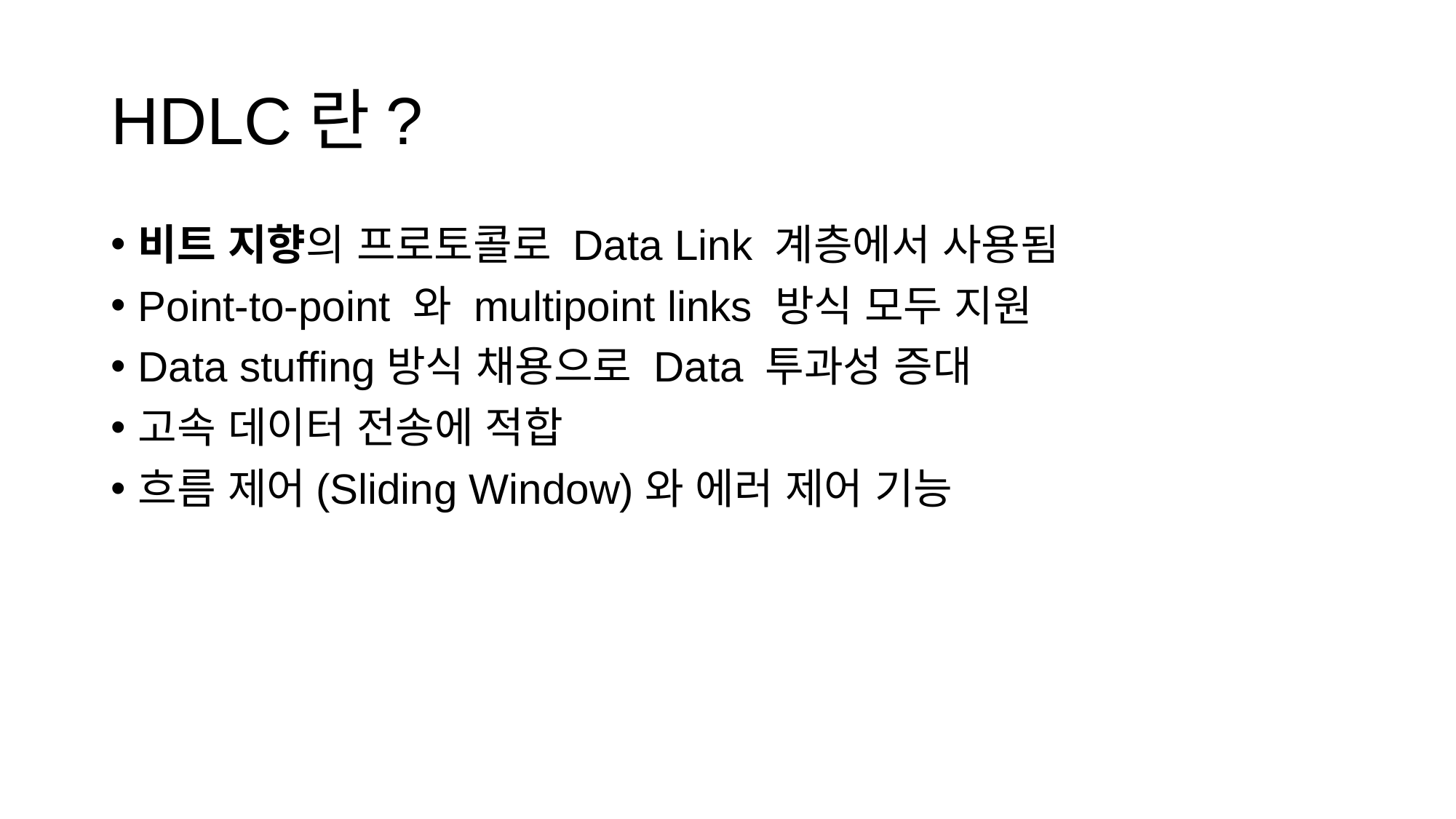

# HDLC란?
비트 지향의 프로토콜로 Data Link 계층에서 사용됨
Point-to-point 와 multipoint links 방식 모두 지원
Data stuffing방식 채용으로 Data 투과성 증대
고속 데이터 전송에 적합
흐름 제어(Sliding Window)와 에러 제어 기능